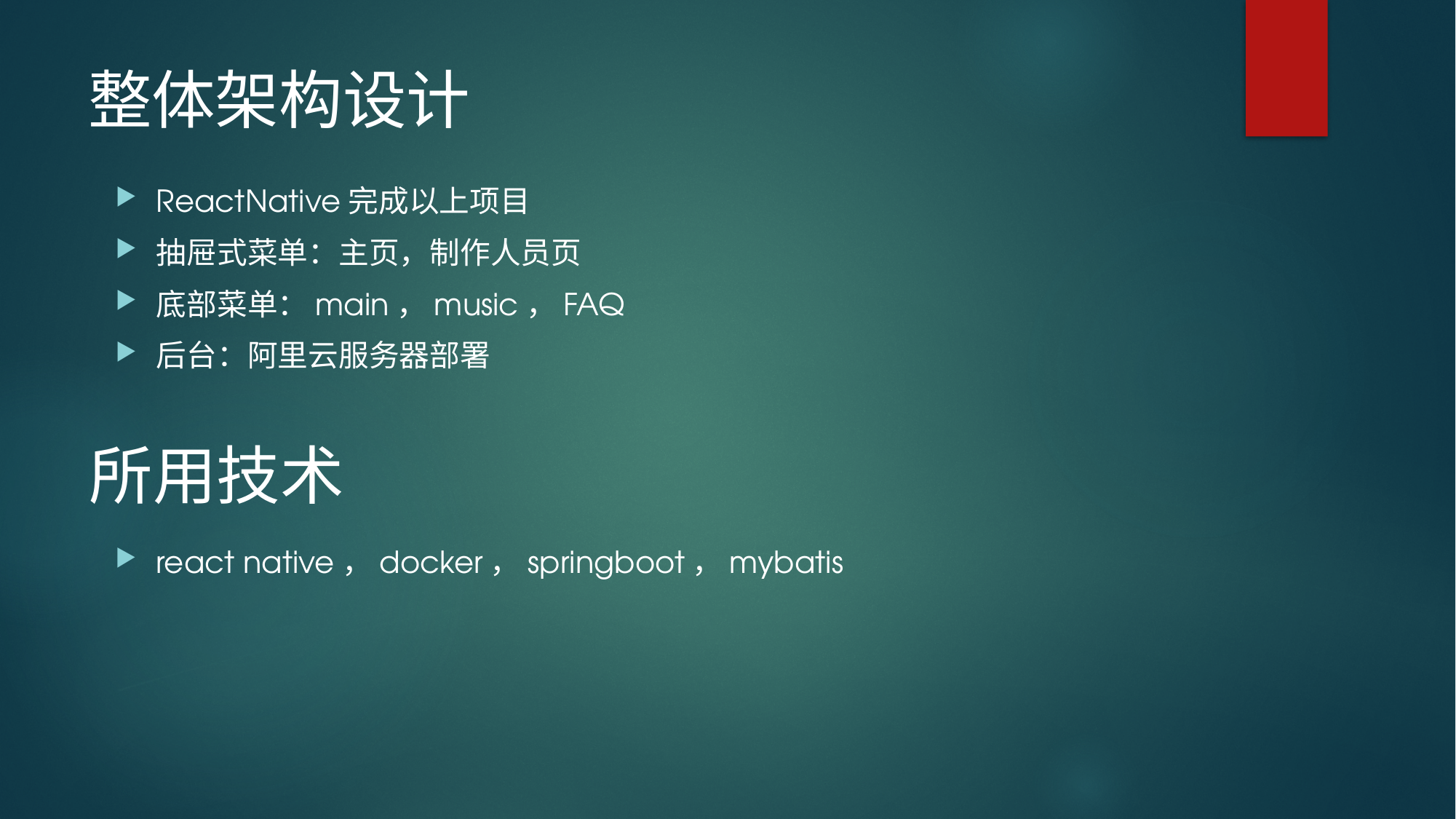

# 整体架构设计
ReactNative完成以上项目
抽屉式菜单：主页，制作人员页
底部菜单：main，music，FAQ
后台：阿里云服务器部署
所用技术
react native，docker，springboot，mybatis